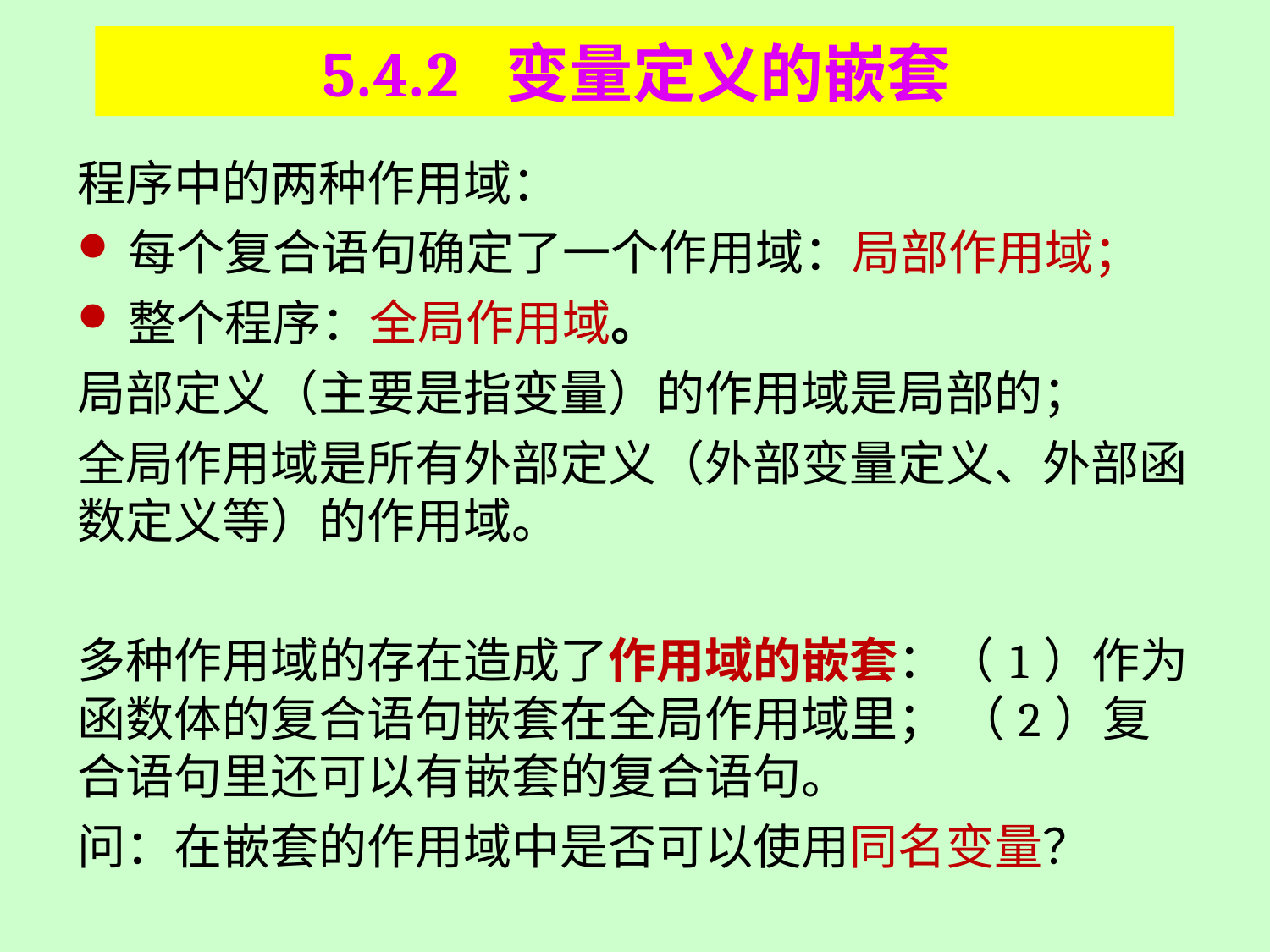

# 5.4.2  变量定义的嵌套
程序中的两种作用域：
每个复合语句确定了一个作用域：局部作用域；
整个程序：全局作用域。
局部定义（主要是指变量）的作用域是局部的；
全局作用域是所有外部定义（外部变量定义、外部函数定义等）的作用域。

多种作用域的存在造成了作用域的嵌套：（1）作为函数体的复合语句嵌套在全局作用域里； （2）复合语句里还可以有嵌套的复合语句。
问：在嵌套的作用域中是否可以使用同名变量？
13